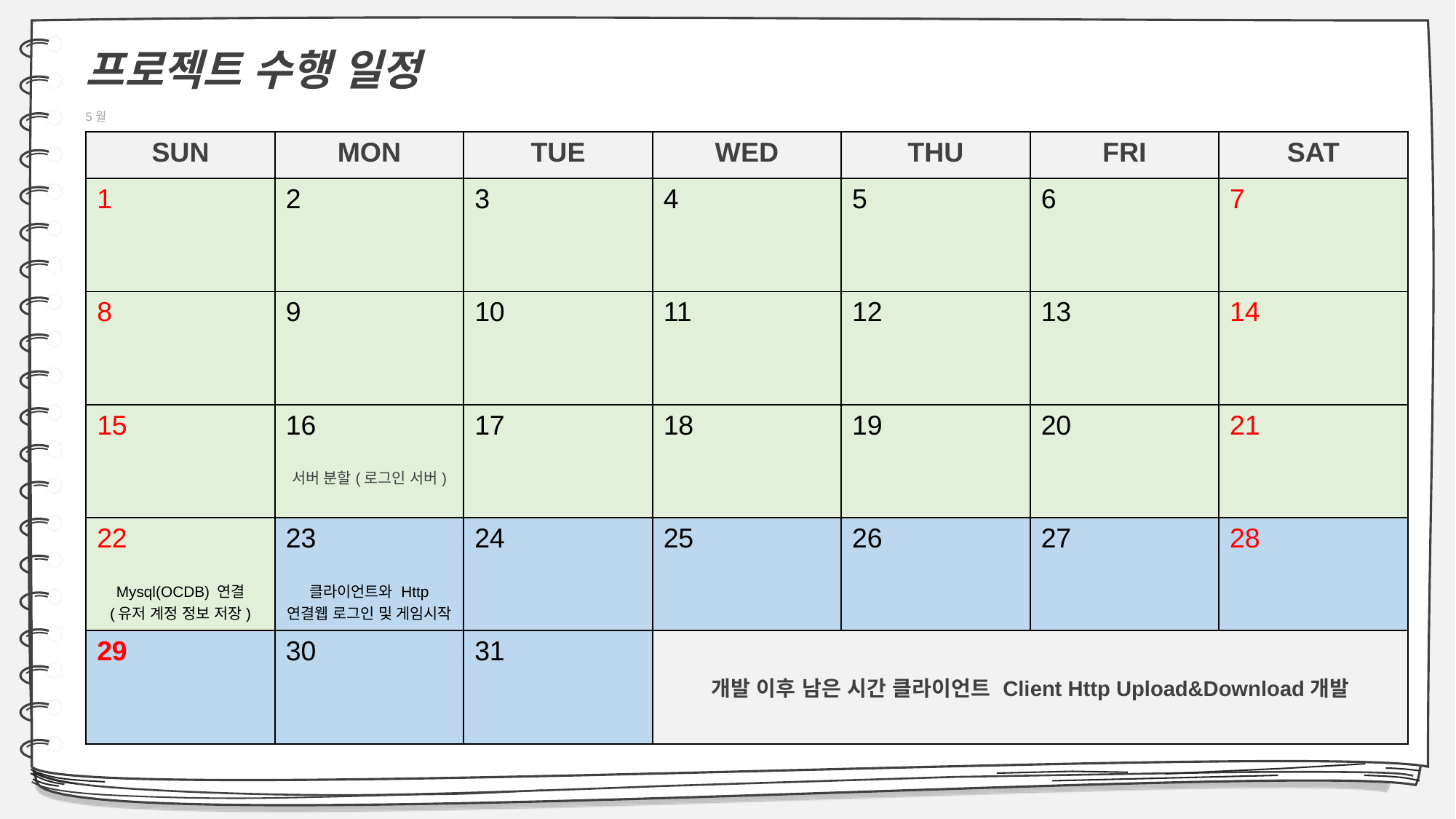

프로젝트 수행 일정
5월

| SUN | MON | TUE | WED | THU | FRI | SAT |
| --- | --- | --- | --- | --- | --- | --- |
| 1 | 2 | 3 | 4 | 5 | 6 | 7 |
| 8 | 9 | 10 | 11 | 12 | 13 | 14 |
| 15 | 16 | 17 | 18 | 19 | 20 | 21 |
|  | 서버 분할(로그인 서버) |  |  |  |  |  |
| 22 | 23 | 24 | 25 | 26 | 27 | 28 |
| Mysql(OCDB) 연결 (유저 계정 정보 저장) | 클라이언트와 Http 연결웹 로그인 및 게임시작 |  |  |  |  |  |
| 29 | 30 | 31 | 개발 이후 남은 시간 클라이언트 Client Http Upload&Download개발 |  |  |  |